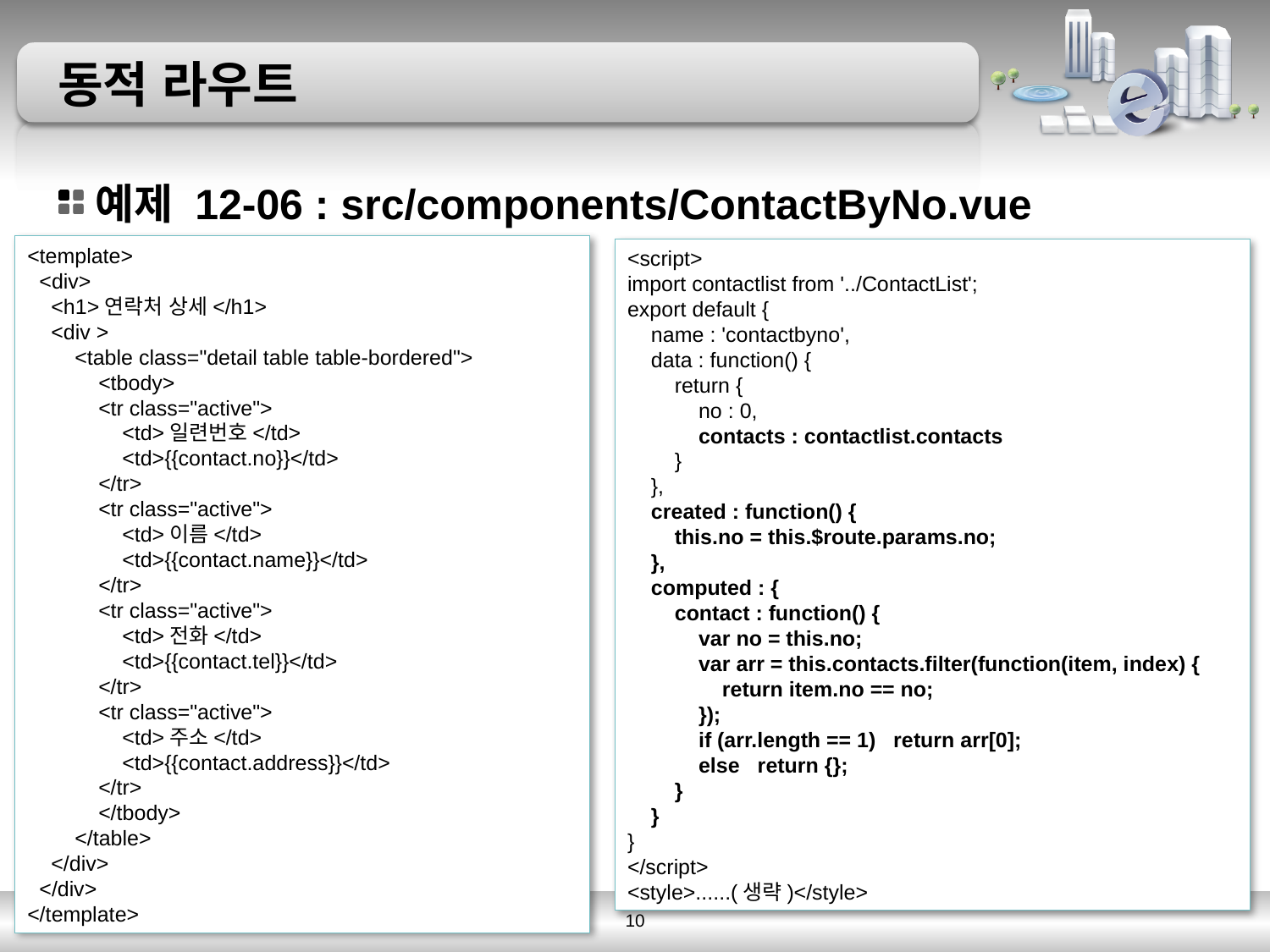

# 동적 라우트
예제 12-06 : src/components/ContactByNo.vue
<template>
  <div>
    <h1>연락처 상세</h1>
    <div >
        <table class="detail table table-bordered">
            <tbody>
            <tr class="active">
                <td>일련번호</td>
                <td>{{contact.no}}</td>
            </tr>
            <tr class="active">
                <td>이름</td>
                <td>{{contact.name}}</td>
            </tr>
            <tr class="active">
                <td>전화</td>
                <td>{{contact.tel}}</td>
            </tr>
            <tr class="active">
                <td>주소</td>
                <td>{{contact.address}}</td>
            </tr>
            </tbody>
        </table>
    </div>
  </div>
</template>
<script>
import contactlist from '../ContactList';
export default {
    name : 'contactbyno',
    data : function() {
        return {
            no : 0,
            contacts : contactlist.contacts
        }
    },
    created : function() {
        this.no = this.$route.params.no;
    },
    computed : {
        contact : function() {
            var no = this.no;
            var arr = this.contacts.filter(function(item, index) {
                return item.no == no;
            });
            if (arr.length == 1)   return arr[0];
            else   return {};
        }
    }
}
</script>
<style>......(생략)</style>